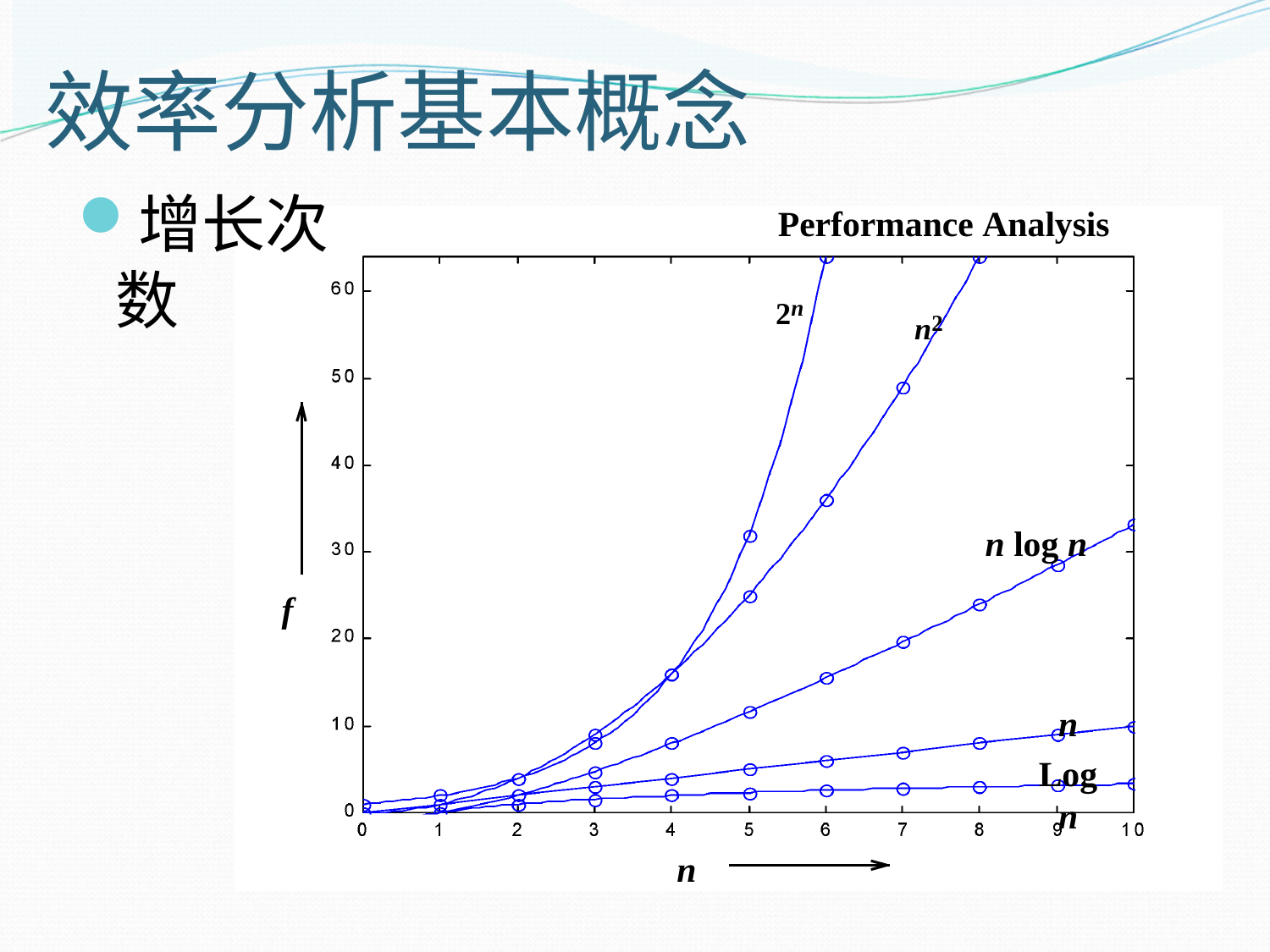

# 效率分析基本概念
增长次数
Performance Analysis

2n
n2

n log n
f
n
Log n
n